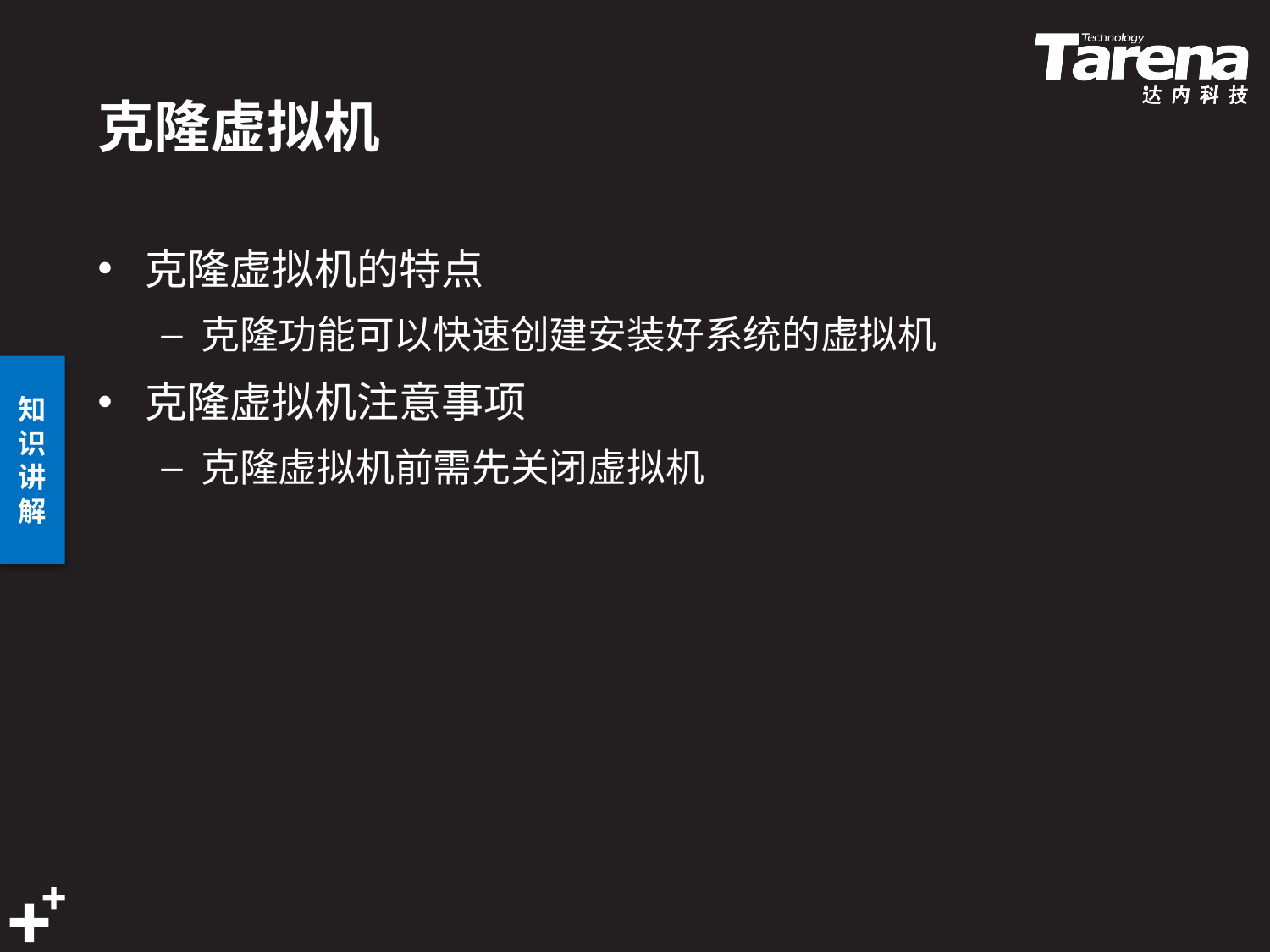

# 克隆虚拟机
克隆虚拟机的特点
克隆功能可以快速创建安装好系统的虚拟机
克隆虚拟机注意事项
克隆虚拟机前需先关闭虚拟机